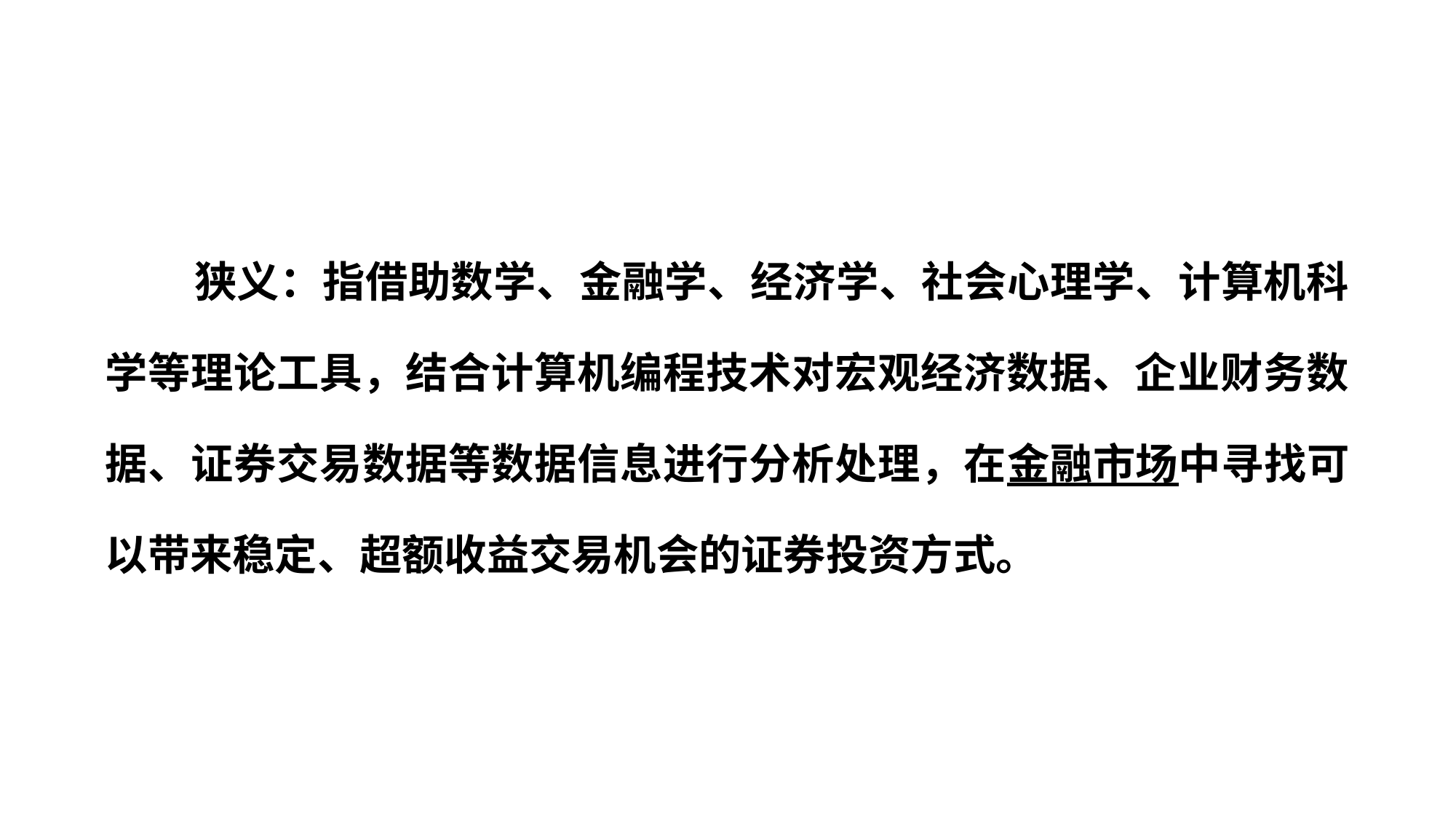

狭义：指借助数学、金融学、经济学、社会心理学、计算机科学等理论工具，结合计算机编程技术对宏观经济数据、企业财务数据、证券交易数据等数据信息进行分析处理，在金融市场中寻找可以带来稳定、超额收益交易机会的证券投资方式。